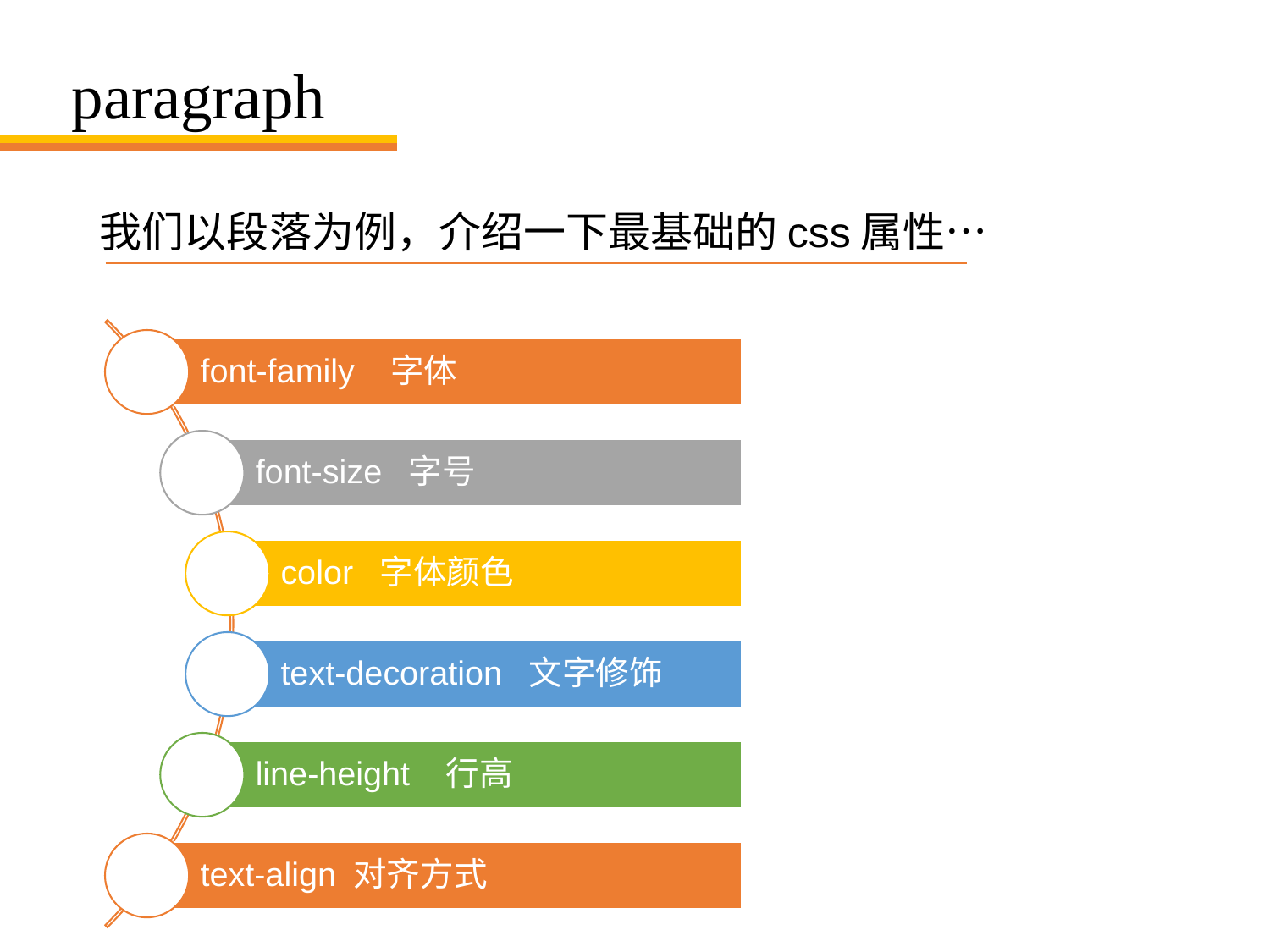

# paragraph
我们以段落为例，介绍一下最基础的css属性…
font-family   字体
font-size  字号
color  字体颜色
text-decoration  文字修饰
line-height   行高
text-align 对齐方式